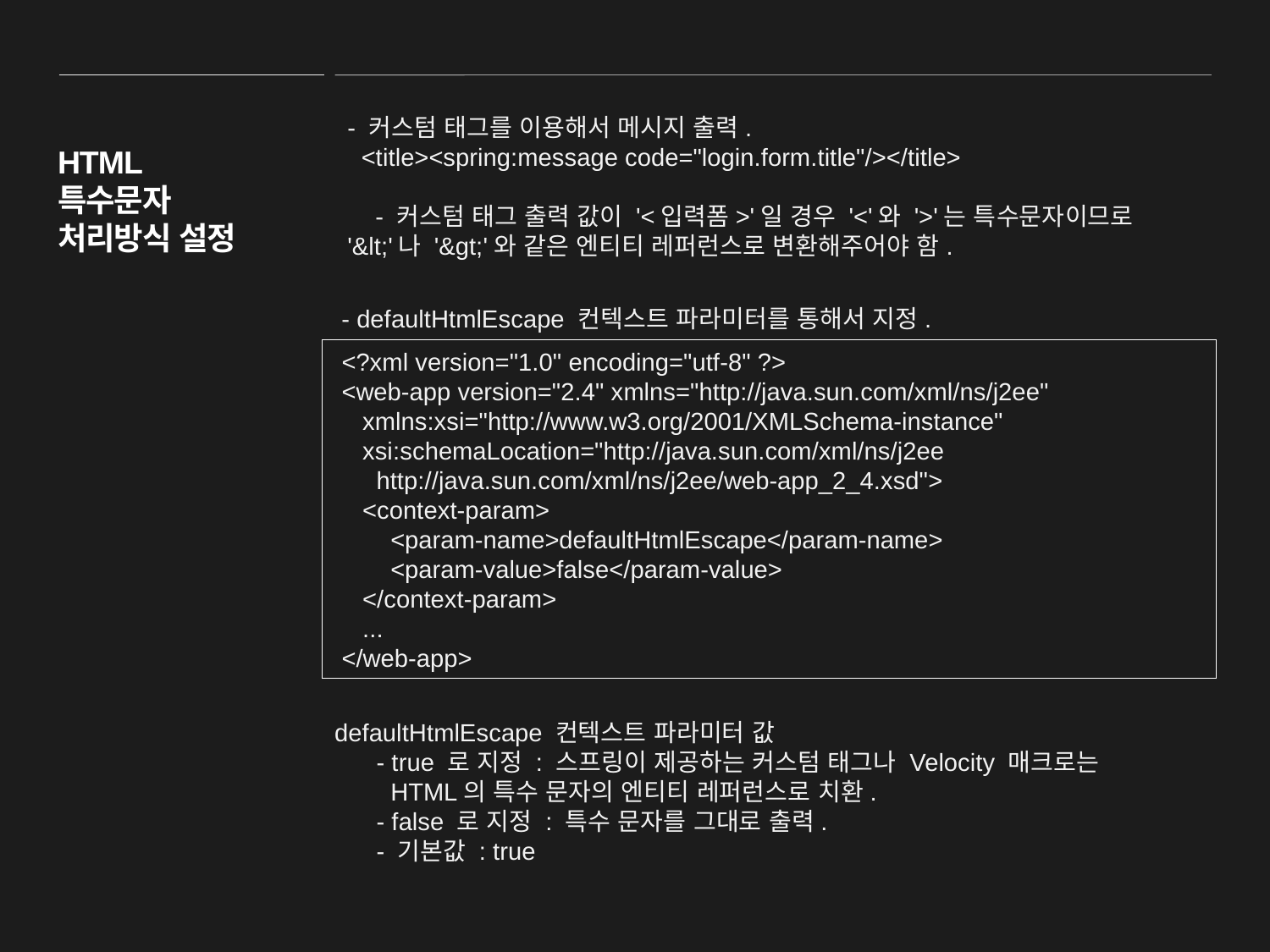

- 커스텀 태그를 이용해서 메시지 출력.
  <title><spring:message code="login.form.title"/></title>

    - 커스텀 태그 출력 값이 '<입력폼>'일 경우 '<'와 '>'는 특수문자이므로 '&lt;'나 '&gt;'와 같은 엔티티 레퍼런스로 변환해주어야 함.
HTML특수문자 처리방식 설정
 - defaultHtmlEscape 컨텍스트 파라미터를 통해서 지정.

defaultHtmlEscape 컨텍스트 파라미터 값
      - true 로 지정 : 스프링이 제공하는 커스텀 태그나 Velocity 매크로는
        HTML의 특수 문자의 엔티티 레퍼런스로 치환.
      - false 로 지정 : 특수 문자를 그대로 출력.
      - 기본값 : true
 <?xml version="1.0" encoding="utf-8" ?>
 <web-app version="2.4" xmlns="http://java.sun.com/xml/ns/j2ee"
    xmlns:xsi="http://www.w3.org/2001/XMLSchema-instance"
    xsi:schemaLocation="http://java.sun.com/xml/ns/j2ee
      http://java.sun.com/xml/ns/j2ee/web-app_2_4.xsd">
    <context-param>
        <param-name>defaultHtmlEscape</param-name>
        <param-value>false</param-value>
    </context-param>
    ...
 </web-app>